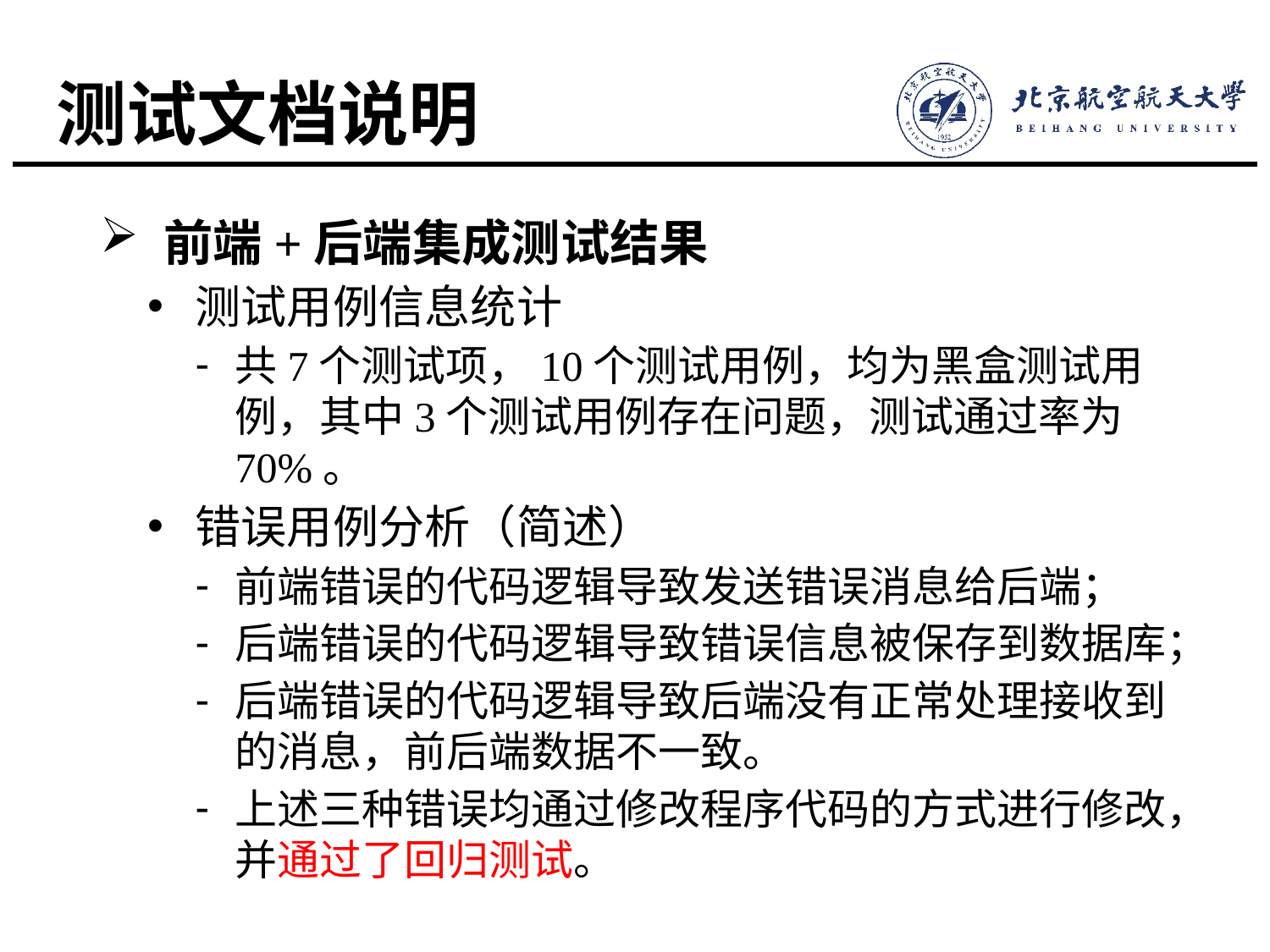

# 测试文档说明
前端+后端集成测试结果
测试用例信息统计
共7个测试项，10个测试用例，均为黑盒测试用例，其中3个测试用例存在问题，测试通过率为70%。
错误用例分析（简述）
前端错误的代码逻辑导致发送错误消息给后端；
后端错误的代码逻辑导致错误信息被保存到数据库；
后端错误的代码逻辑导致后端没有正常处理接收到的消息，前后端数据不一致。
上述三种错误均通过修改程序代码的方式进行修改，并通过了回归测试。

20